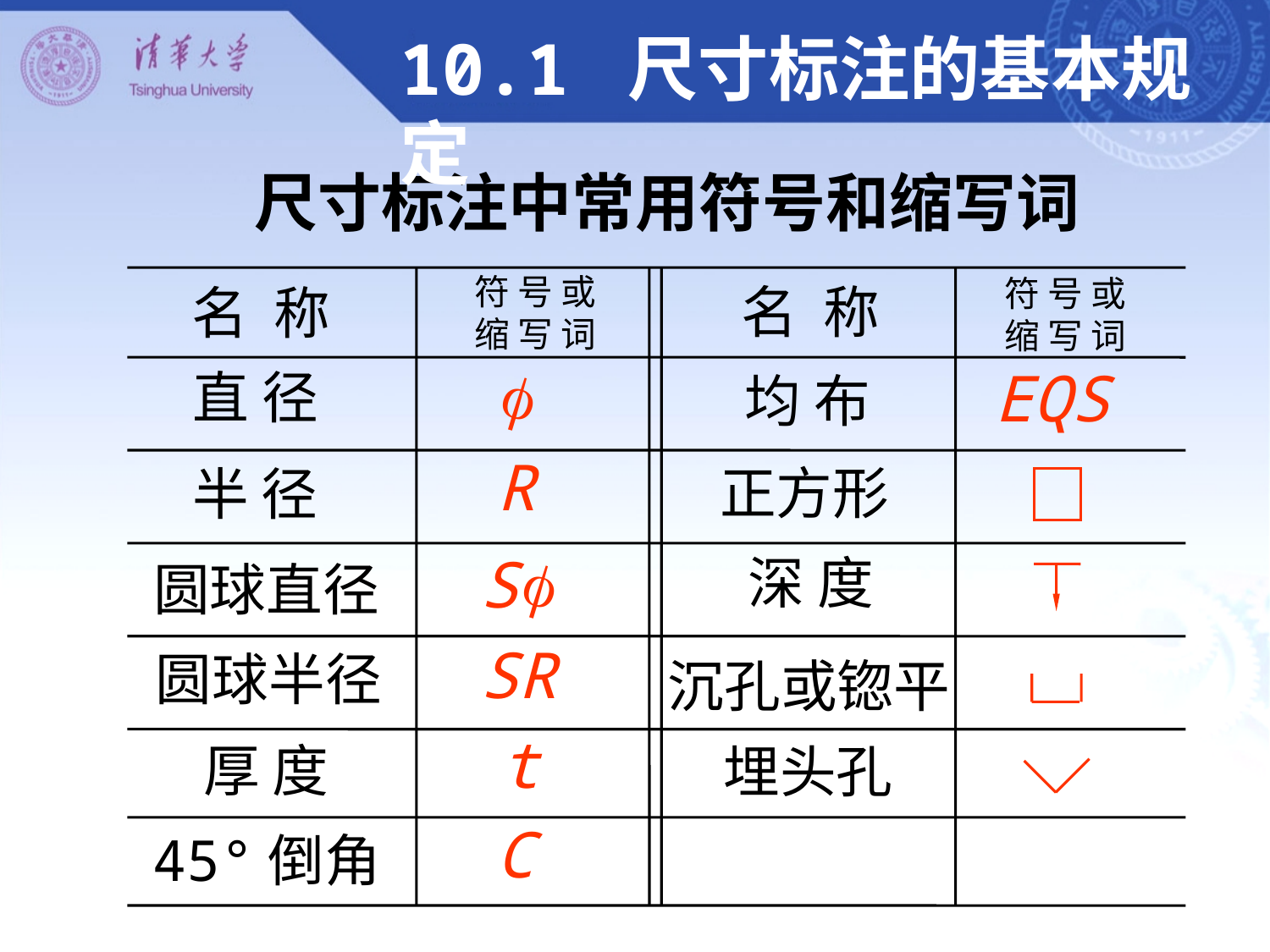

10.1 尺寸标注的基本规定
尺寸标注中常用符号和缩写词
符 号 或
缩 写 词
符 号 或
缩 写 词

名  称
名  称
φ
直 径
EQS
均 布

R
半 径

正方形

φ
S
圆球直径
 深 度

SR
圆球半径

沉孔或锪平

t
厚 度

埋头孔

C
45°倒角